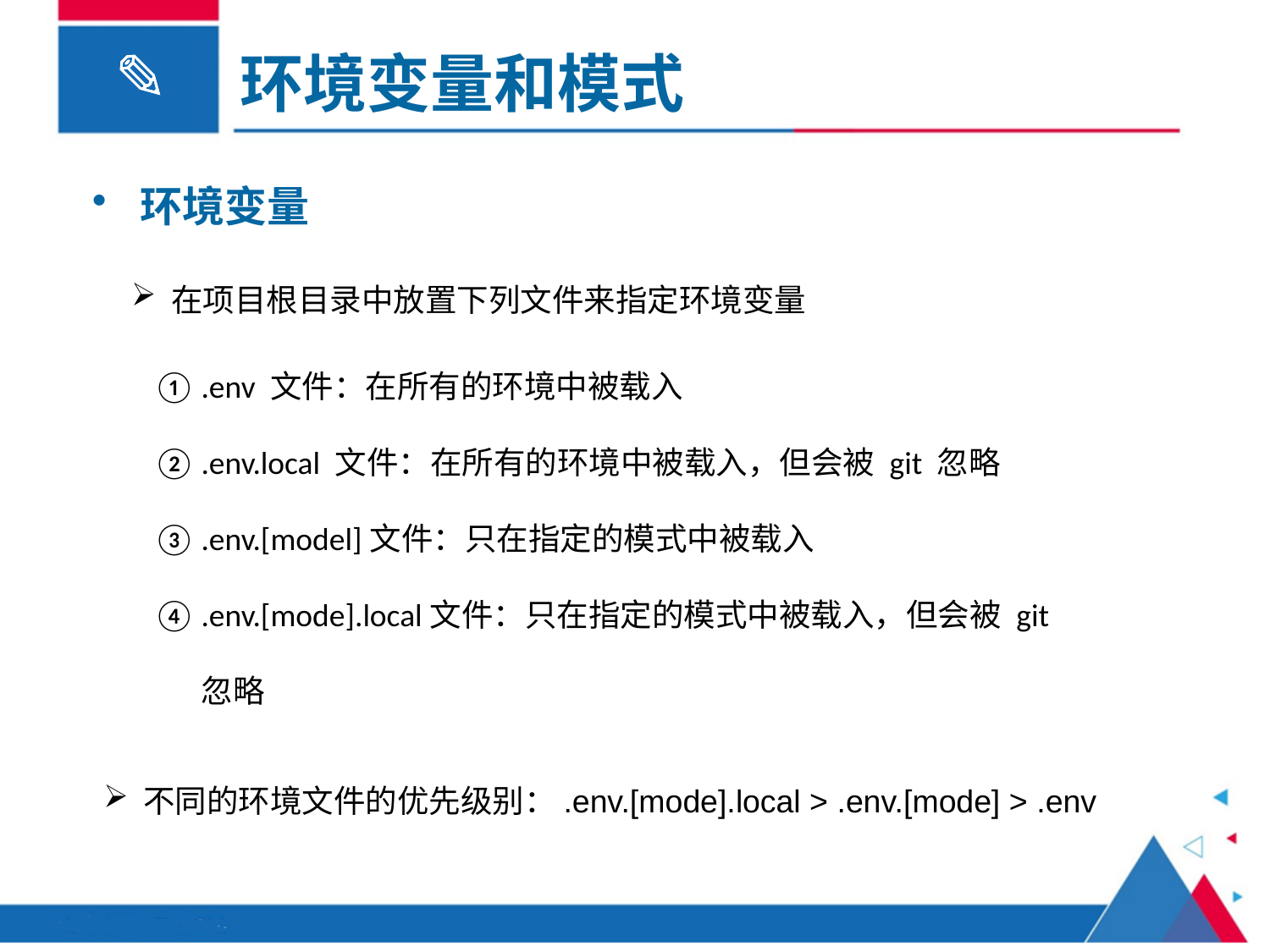

环境变量和模式
环境变量
在项目根目录中放置下列文件来指定环境变量
.env 文件：在所有的环境中被载入
.env.local 文件：在所有的环境中被载入，但会被 git 忽略
.env.[model]文件：只在指定的模式中被载入
.env.[mode].local文件：只在指定的模式中被载入，但会被 git 忽略
不同的环境文件的优先级别：.env.[mode].local > .env.[mode] > .env